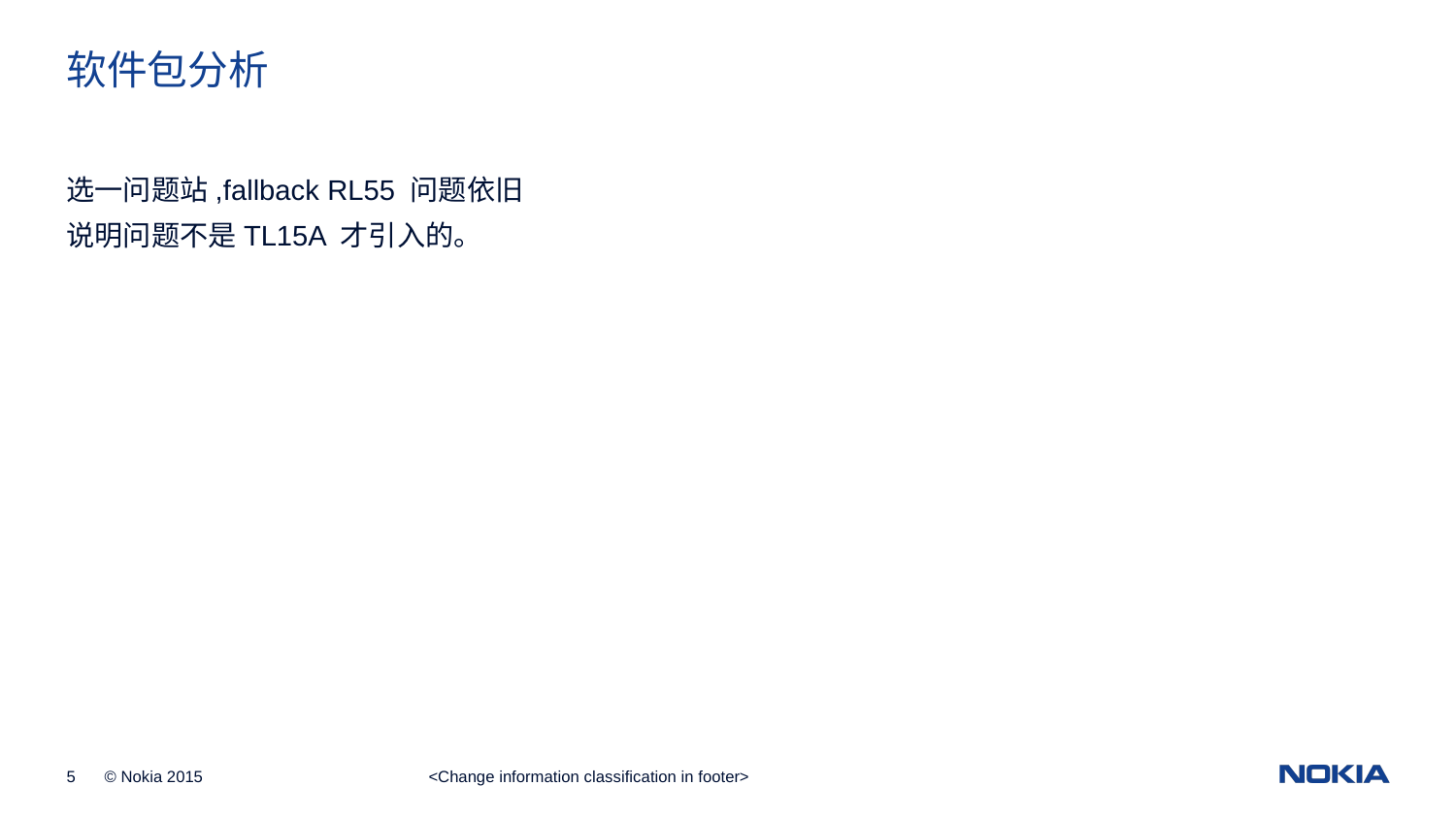

软件包分析

选一问题站,fallback RL55 问题依旧
说明问题不是TL15A 才引入的。

<Change information classification in footer>